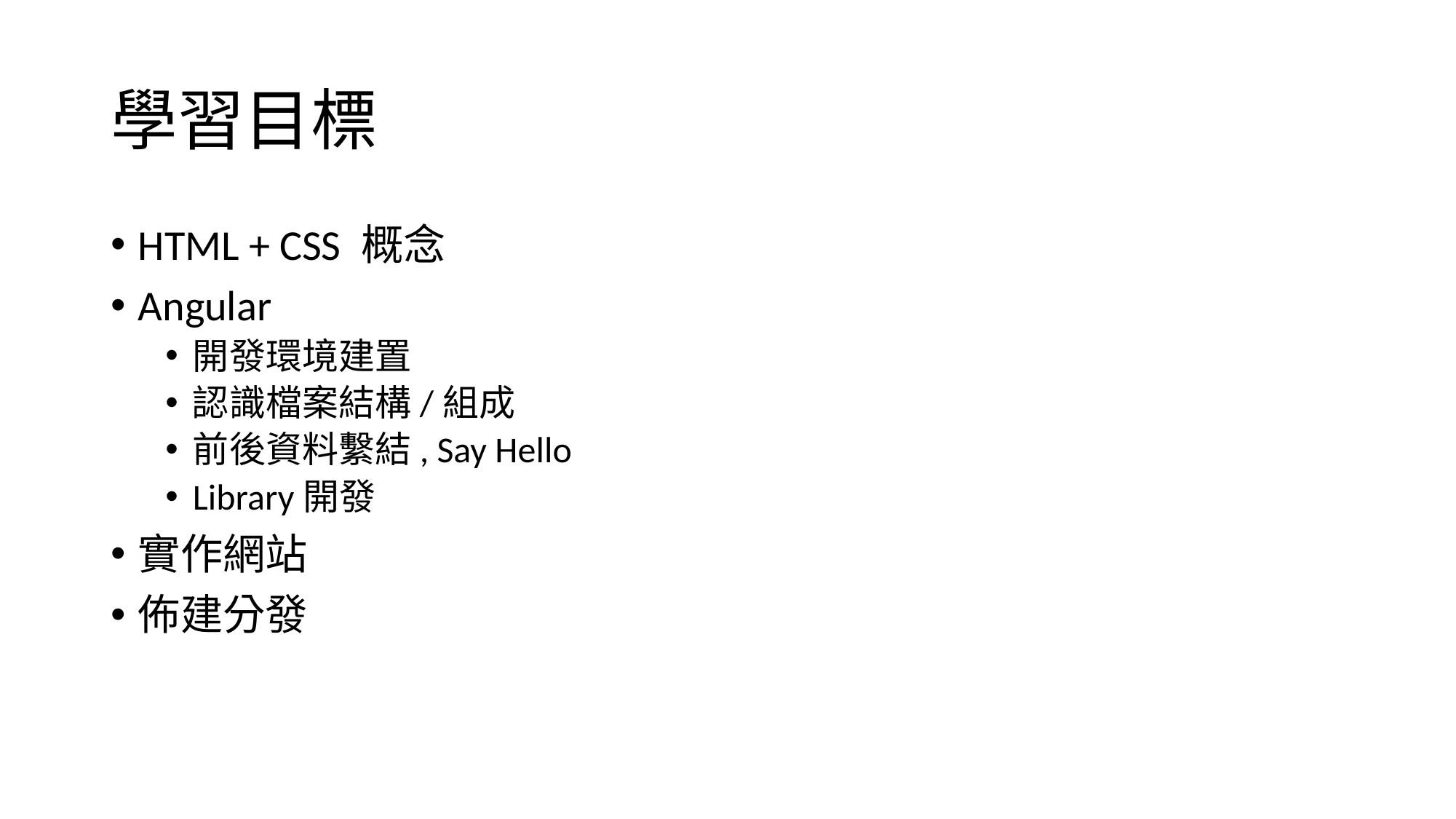

# 學習目標
HTML + CSS 概念
Angular
開發環境建置
認識檔案結構/組成
前後資料繫結, Say Hello
Library開發
實作網站
佈建分發